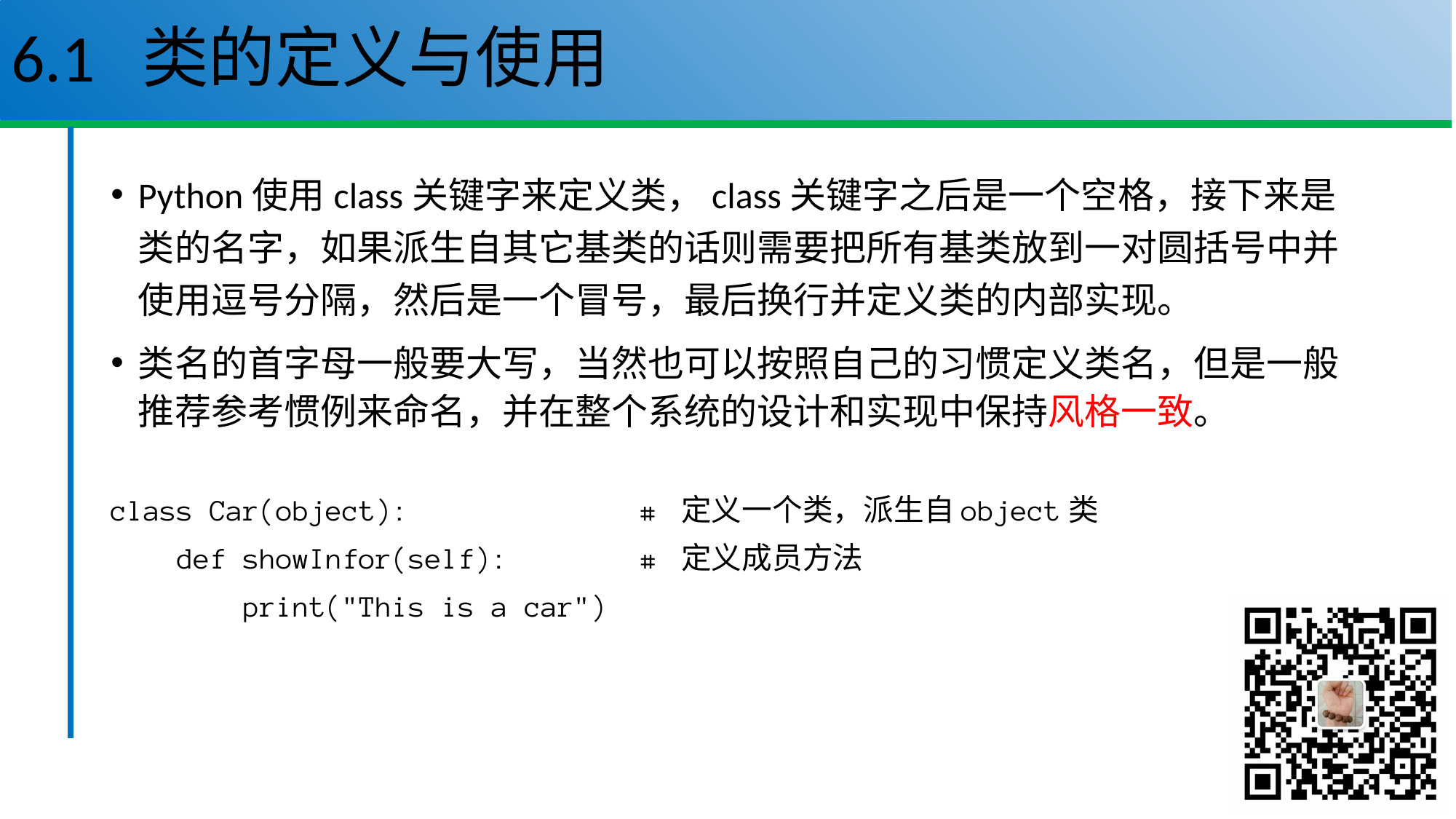

# 6.1  类的定义与使用
Python使用class关键字来定义类，class关键字之后是一个空格，接下来是类的名字，如果派生自其它基类的话则需要把所有基类放到一对圆括号中并使用逗号分隔，然后是一个冒号，最后换行并定义类的内部实现。
类名的首字母一般要大写，当然也可以按照自己的习惯定义类名，但是一般推荐参考惯例来命名，并在整个系统的设计和实现中保持风格一致。

class Car(object):              # 定义一个类，派生自object类
    def showInfor(self):        # 定义成员方法
        print("This is a car")
4